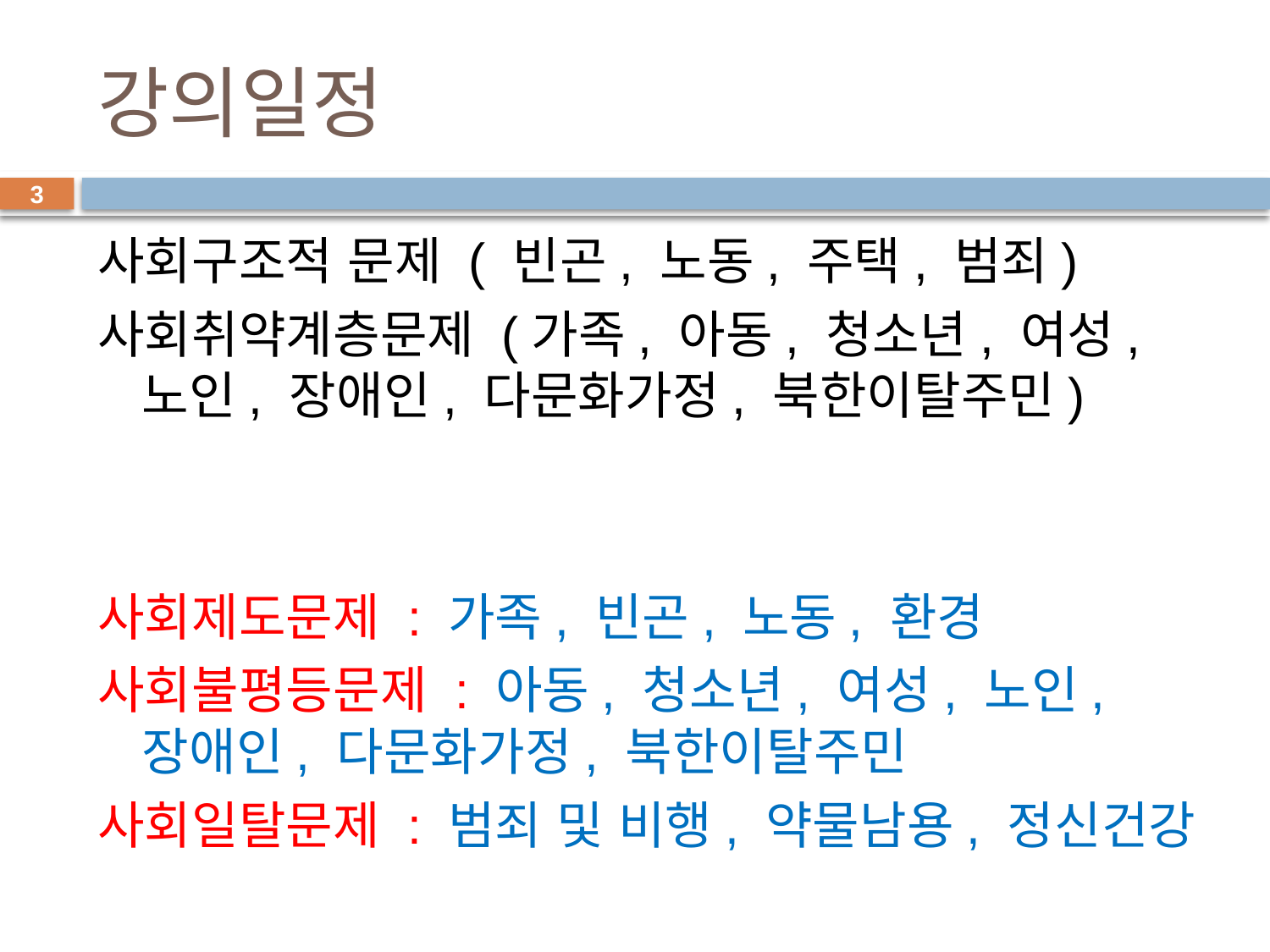

# 강의일정
3
사회구조적 문제 ( 빈곤, 노동, 주택, 범죄)
사회취약계층문제 (가족, 아동, 청소년, 여성, 노인, 장애인, 다문화가정, 북한이탈주민)

사회제도문제 : 가족, 빈곤, 노동, 환경
사회불평등문제 : 아동, 청소년, 여성, 노인, 장애인, 다문화가정, 북한이탈주민
사회일탈문제 : 범죄 및 비행, 약물남용, 정신건강